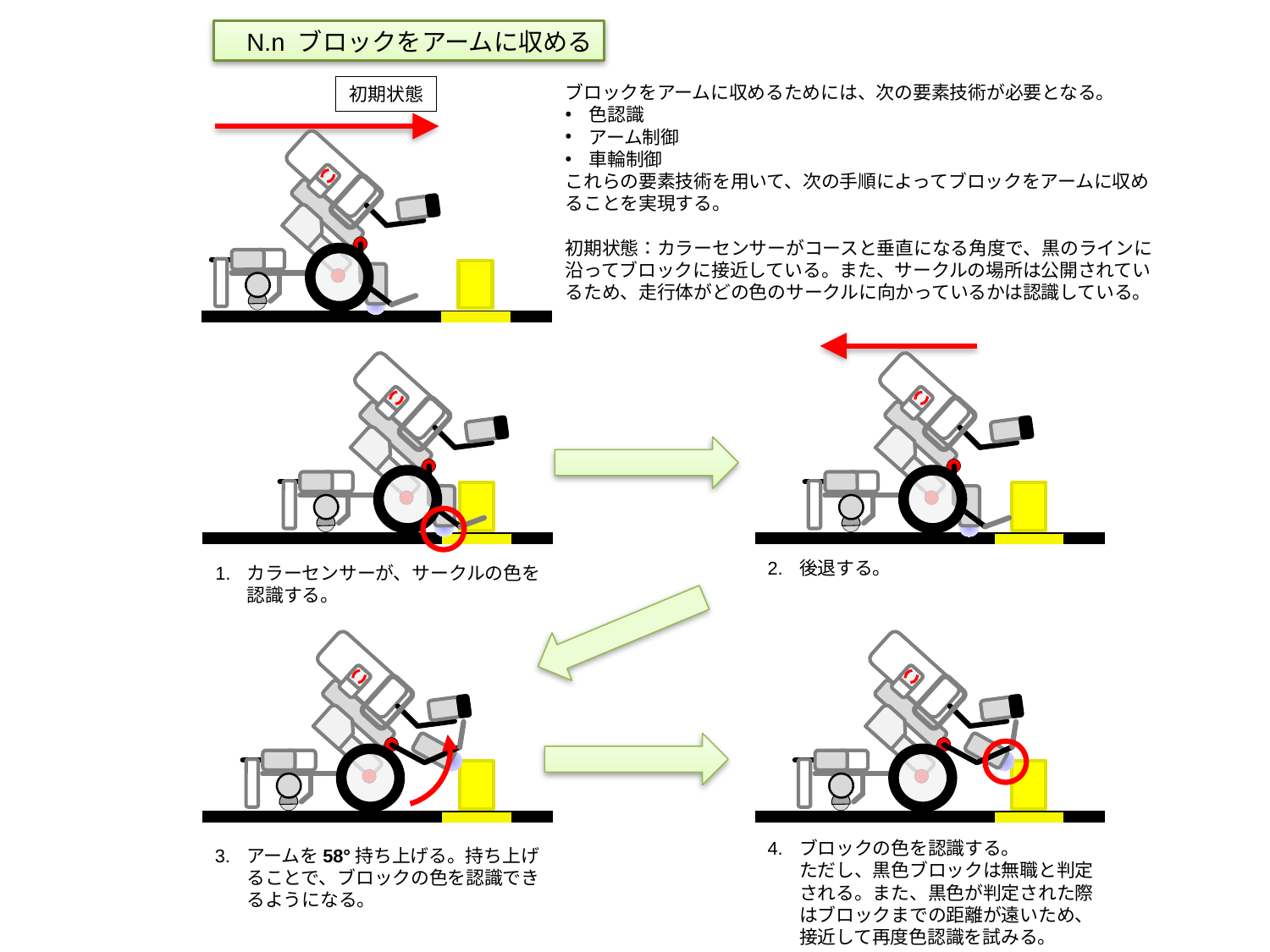

N.n ブロックをアームに収める
ブロックをアームに収めるためには、次の要素技術が必要となる。
色認識
アーム制御
車輪制御
これらの要素技術を用いて、次の手順によってブロックをアームに収めることを実現する。

初期状態：カラーセンサーがコースと垂直になる角度で、黒のラインに沿ってブロックに接近している。また、サークルの場所は公開されているため、走行体がどの色のサークルに向かっているかは認識している。
初期状態

後退する。
カラーセンサーが、サークルの色を認識する。

ブロックの色を認識する。
ただし、黒色ブロックは無職と判定される。また、黒色が判定された際はブロックまでの距離が遠いため、接近して再度色認識を試みる。
アームを58°持ち上げる。持ち上げることで、ブロックの色を認識できるようになる。